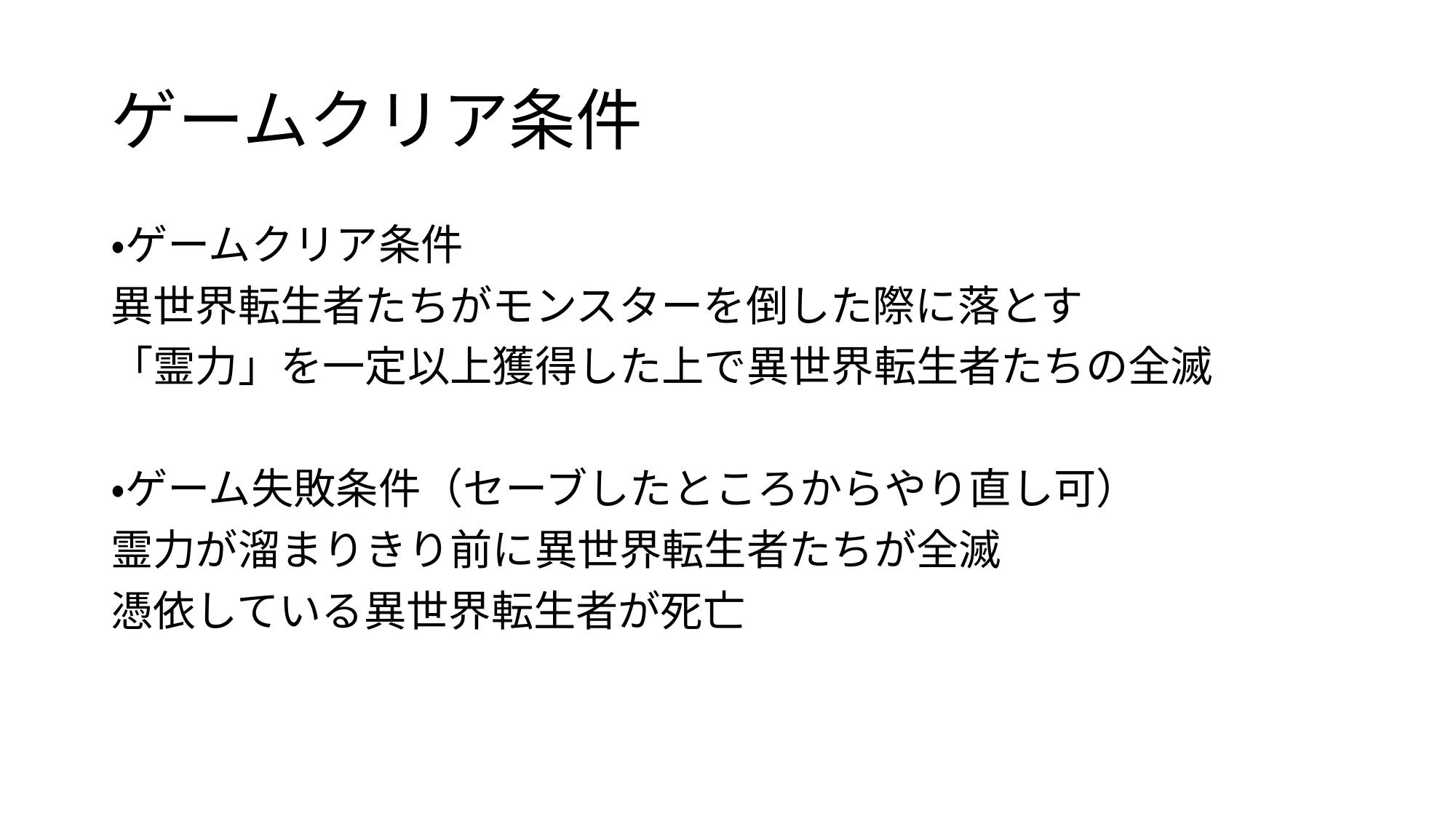

# ゲームクリア条件
・ゲームクリア条件
異世界転生者たちがモンスターを倒した際に落とす
「霊力」を一定以上獲得した上で異世界転生者たちの全滅

・ゲーム失敗条件（セーブしたところからやり直し可）
霊力が溜まりきり前に異世界転生者たちが全滅
憑依している異世界転生者が死亡